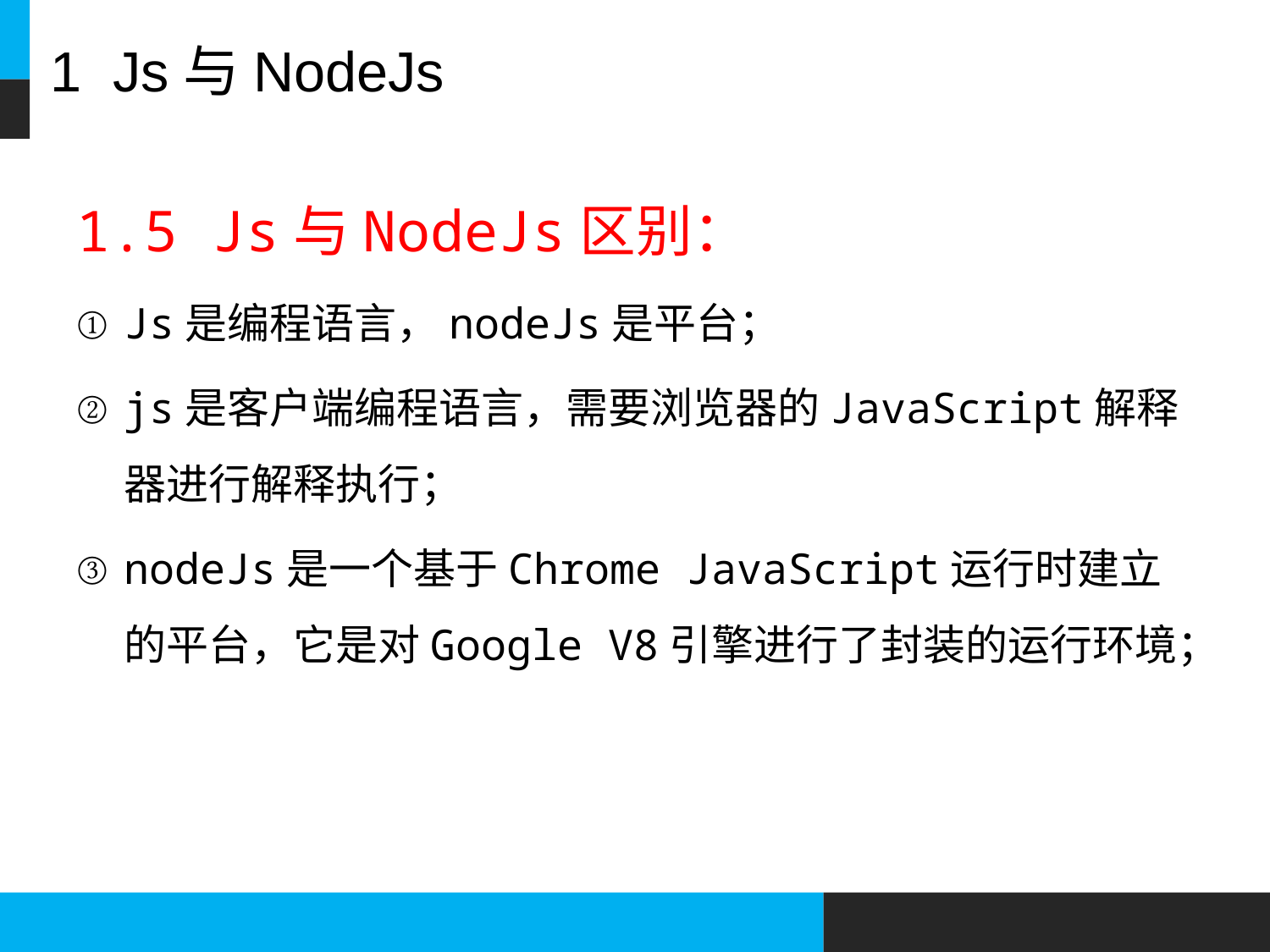

# 1  Js与NodeJs
1.5 Js与NodeJs区别：
Js是编程语言，nodeJs是平台；
js是客户端编程语言，需要浏览器的JavaScript解释器进行解释执行；
nodeJs是一个基于Chrome JavaScript运行时建立的平台，它是对Google V8引擎进行了封装的运行环境；